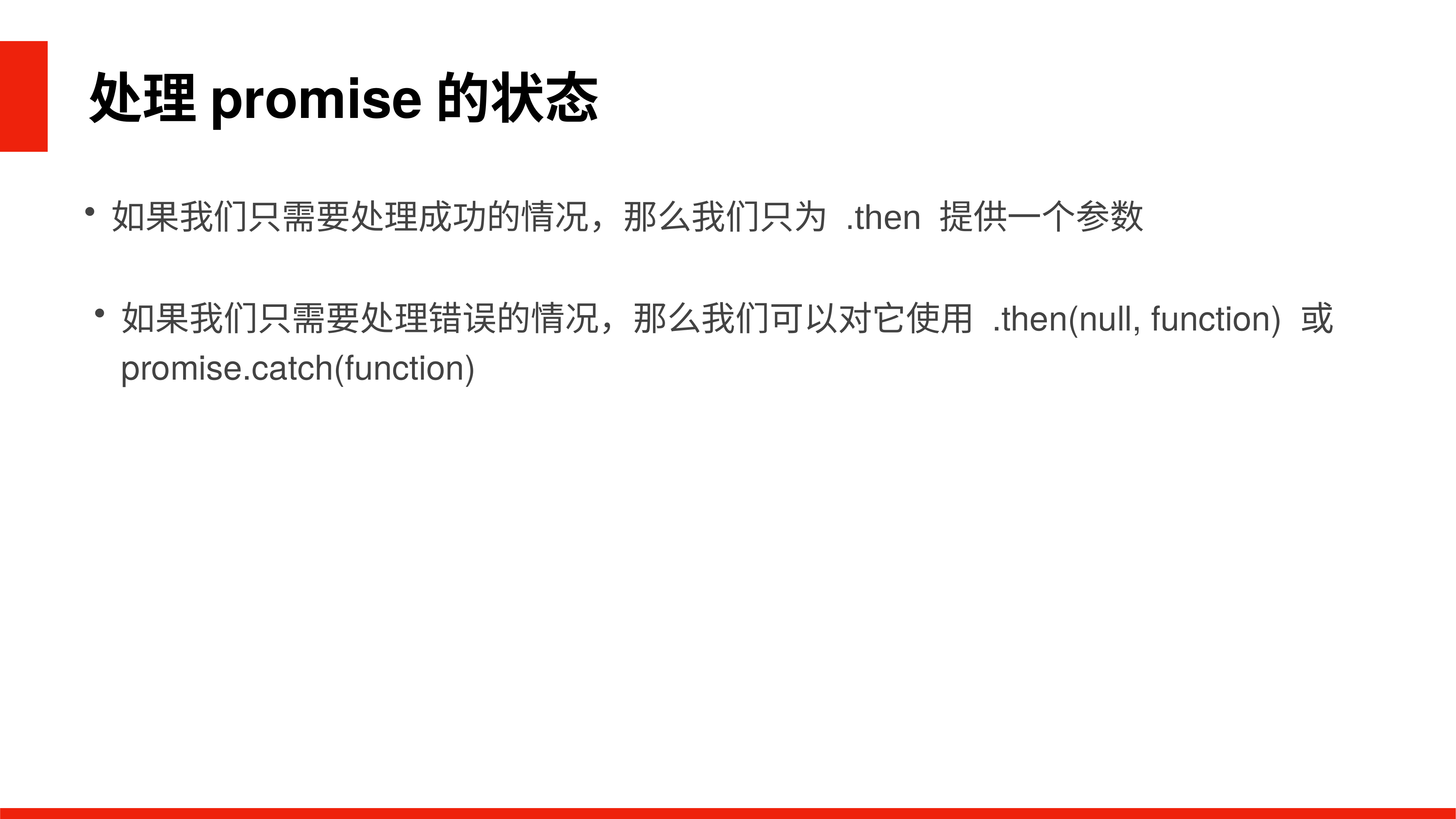

处理promise的状态
如果我们只需要处理成功的情况，那么我们只为 .then 提供一个参数
如果我们只需要处理错误的情况，那么我们可以对它使用 .then(null, function) 或promise.catch(function)
11